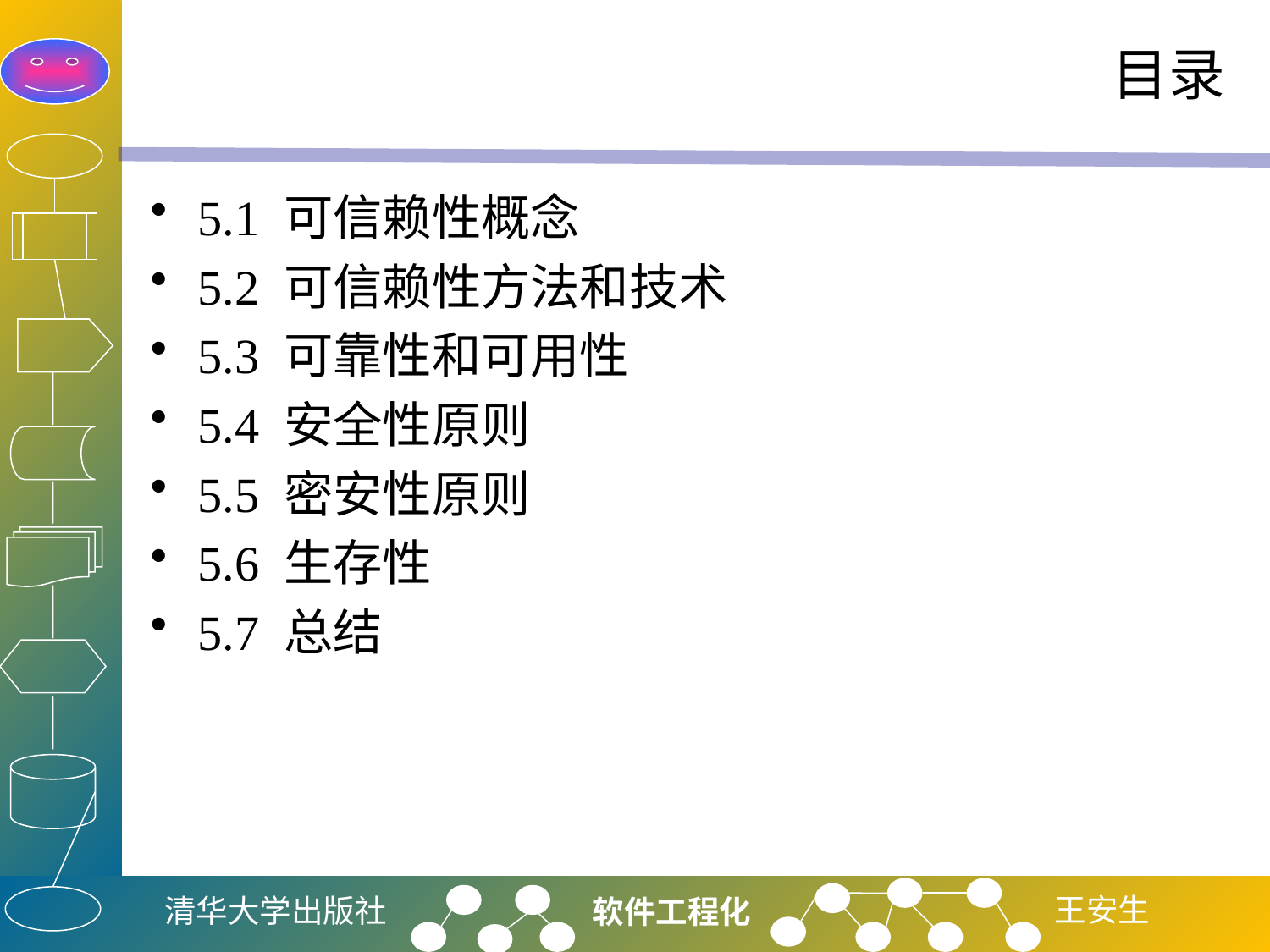

# 目录
5.1 可信赖性概念
5.2 可信赖性方法和技术
5.3 可靠性和可用性
5.4 安全性原则
5.5 密安性原则
5.6 生存性
5.7 总结